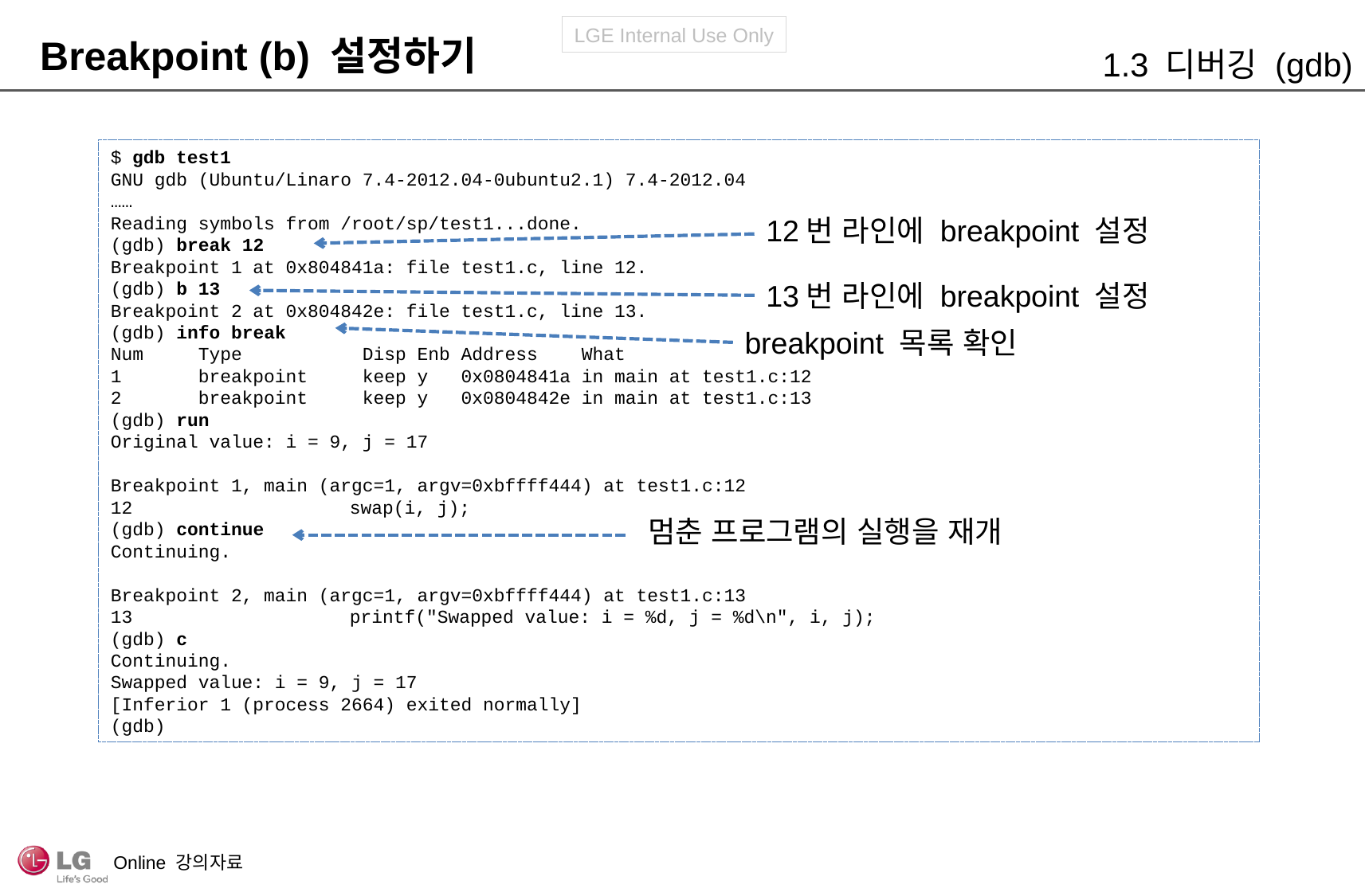

Breakpoint (b) 설정하기
1.3 디버깅 (gdb)

$ gdb test1
GNU gdb (Ubuntu/Linaro 7.4-2012.04-0ubuntu2.1) 7.4-2012.04
……
Reading symbols from /root/sp/test1...done.
(gdb) break 12
Breakpoint 1 at 0x804841a: file test1.c, line 12.
(gdb) b 13
Breakpoint 2 at 0x804842e: file test1.c, line 13.
(gdb) info break
Num     Type           Disp Enb Address    What
1       breakpoint     keep y   0x0804841a in main at test1.c:12
2       breakpoint     keep y   0x0804842e in main at test1.c:13
(gdb) run
Original value: i = 9, j = 17

Breakpoint 1, main (argc=1, argv=0xbffff444) at test1.c:12
12		swap(i, j);
(gdb) continue
Continuing.

Breakpoint 2, main (argc=1, argv=0xbffff444) at test1.c:13
13		printf("Swapped value: i = %d, j = %d\n", i, j);
(gdb) c
Continuing.
Swapped value: i = 9, j = 17
[Inferior 1 (process 2664) exited normally]
(gdb)
12번 라인에 breakpoint 설정
13번 라인에 breakpoint 설정
breakpoint 목록 확인
멈춘 프로그램의 실행을 재개